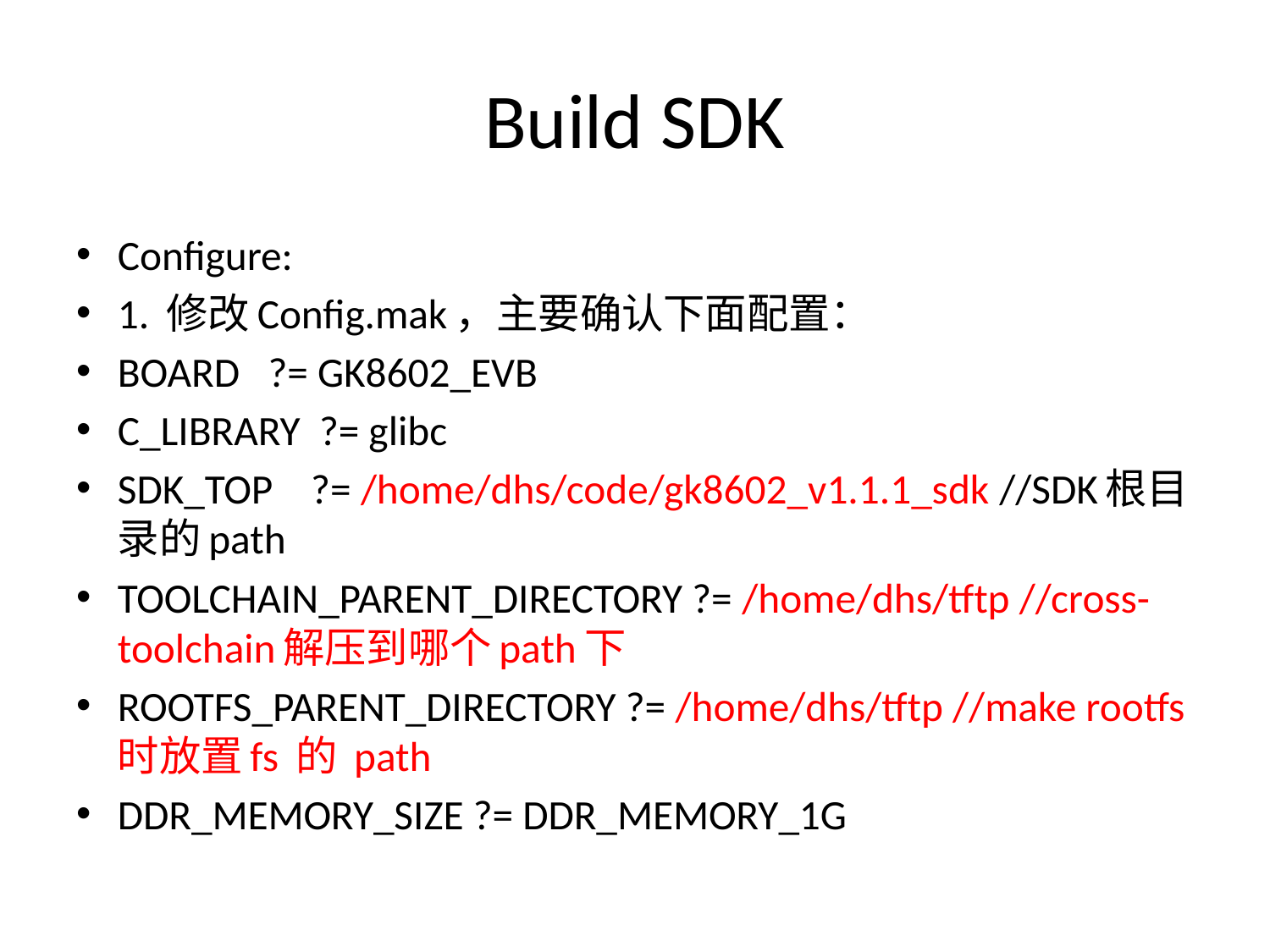

# Build SDK
Configure:
1. 修改Config.mak，主要确认下面配置：
BOARD   ?= GK8602_EVB
C_LIBRARY  ?= glibc
SDK_TOP    ?= /home/dhs/code/gk8602_v1.1.1_sdk //SDK根目录的path
TOOLCHAIN_PARENT_DIRECTORY ?= /home/dhs/tftp //cross-toolchain解压到哪个path下
ROOTFS_PARENT_DIRECTORY ?= /home/dhs/tftp //make rootfs时放置fs 的 path
DDR_MEMORY_SIZE ?= DDR_MEMORY_1G